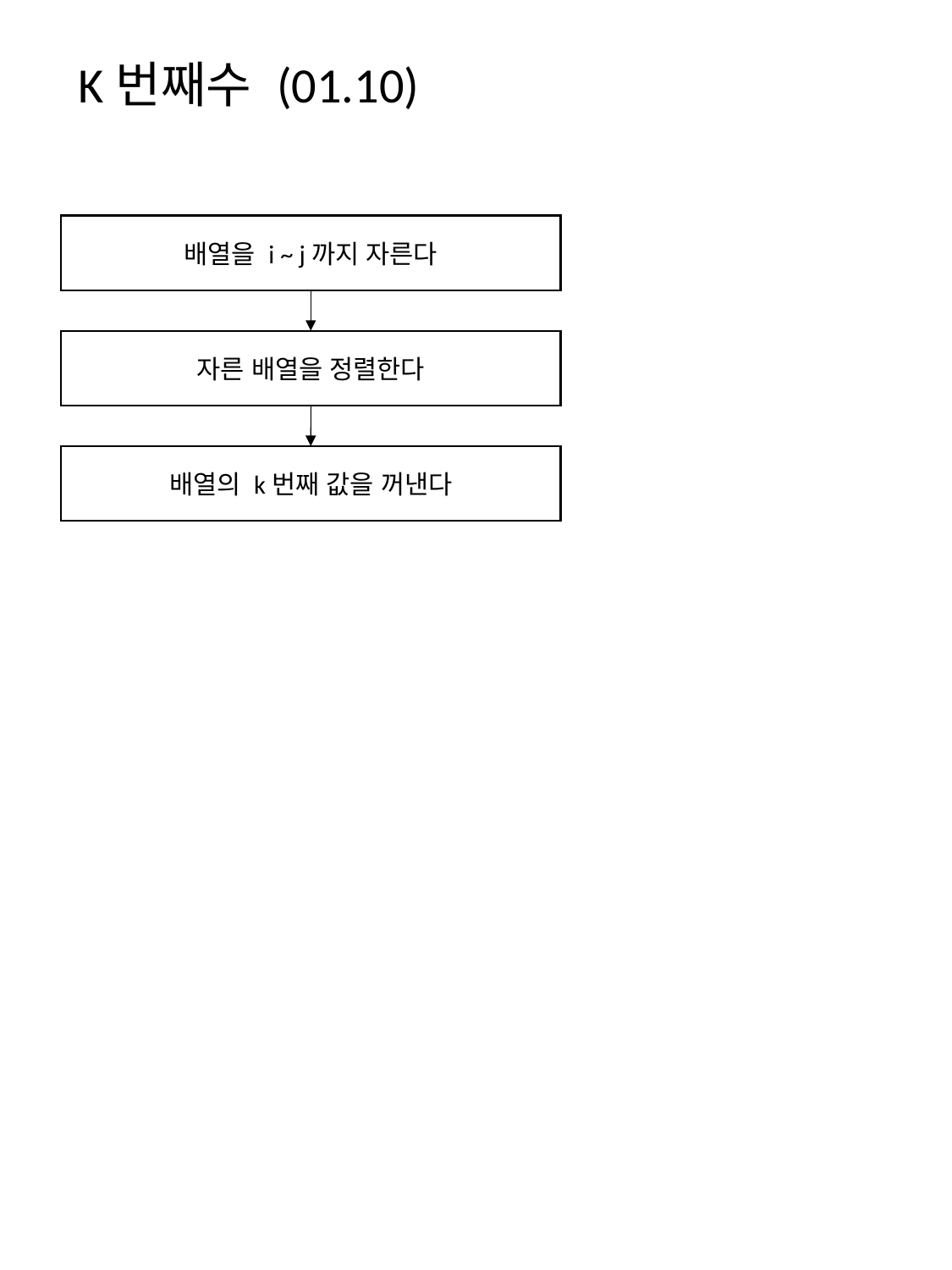

# K번째수 (01.10)
배열을 i ~ j까지 자른다
자른 배열을 정렬한다
배열의 k번째 값을 꺼낸다